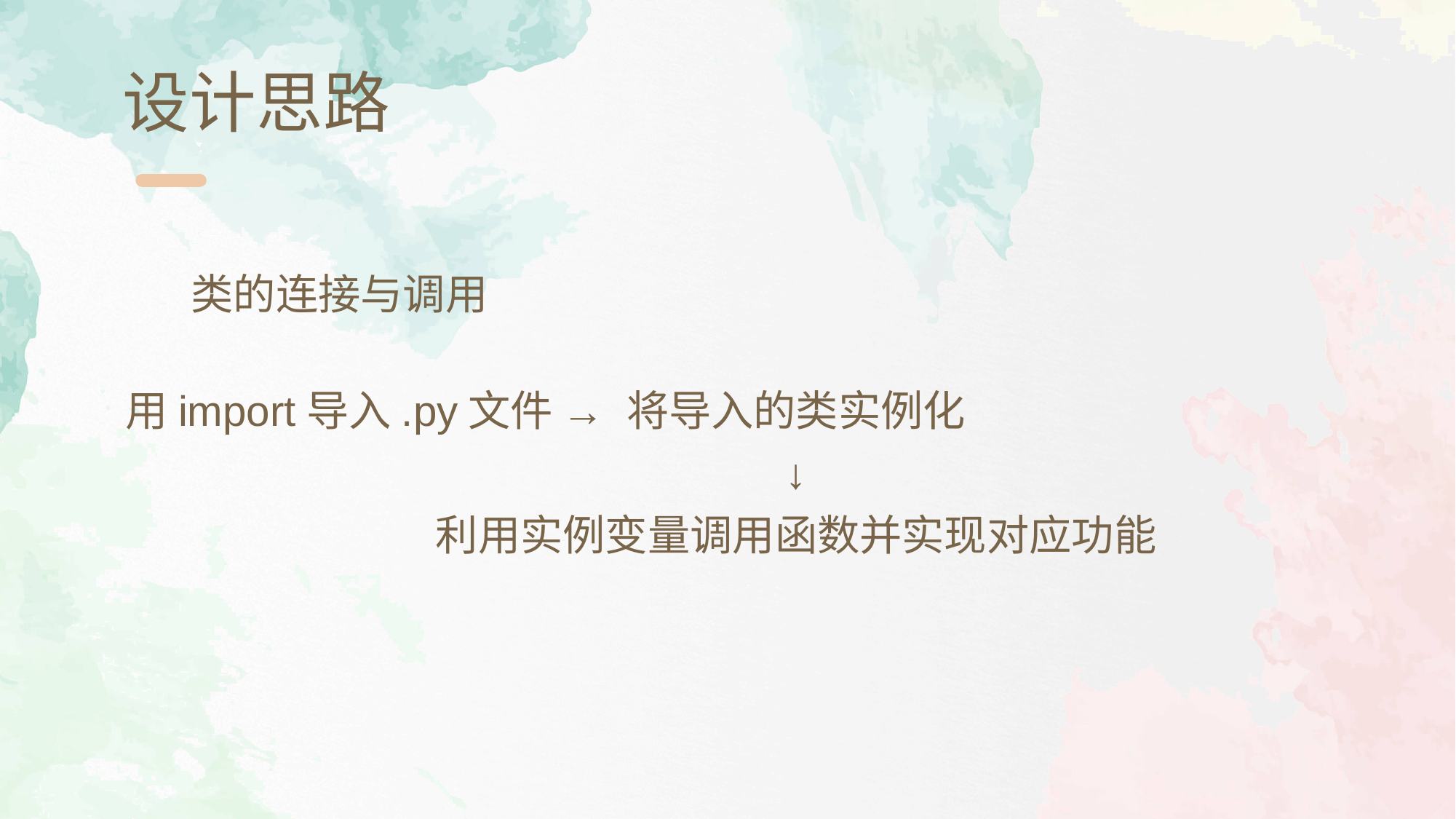

设计思路

类的连接与调用
用import导入.py文件
→
将导入的类实例化
↓
利用实例变量调用函数并实现对应功能